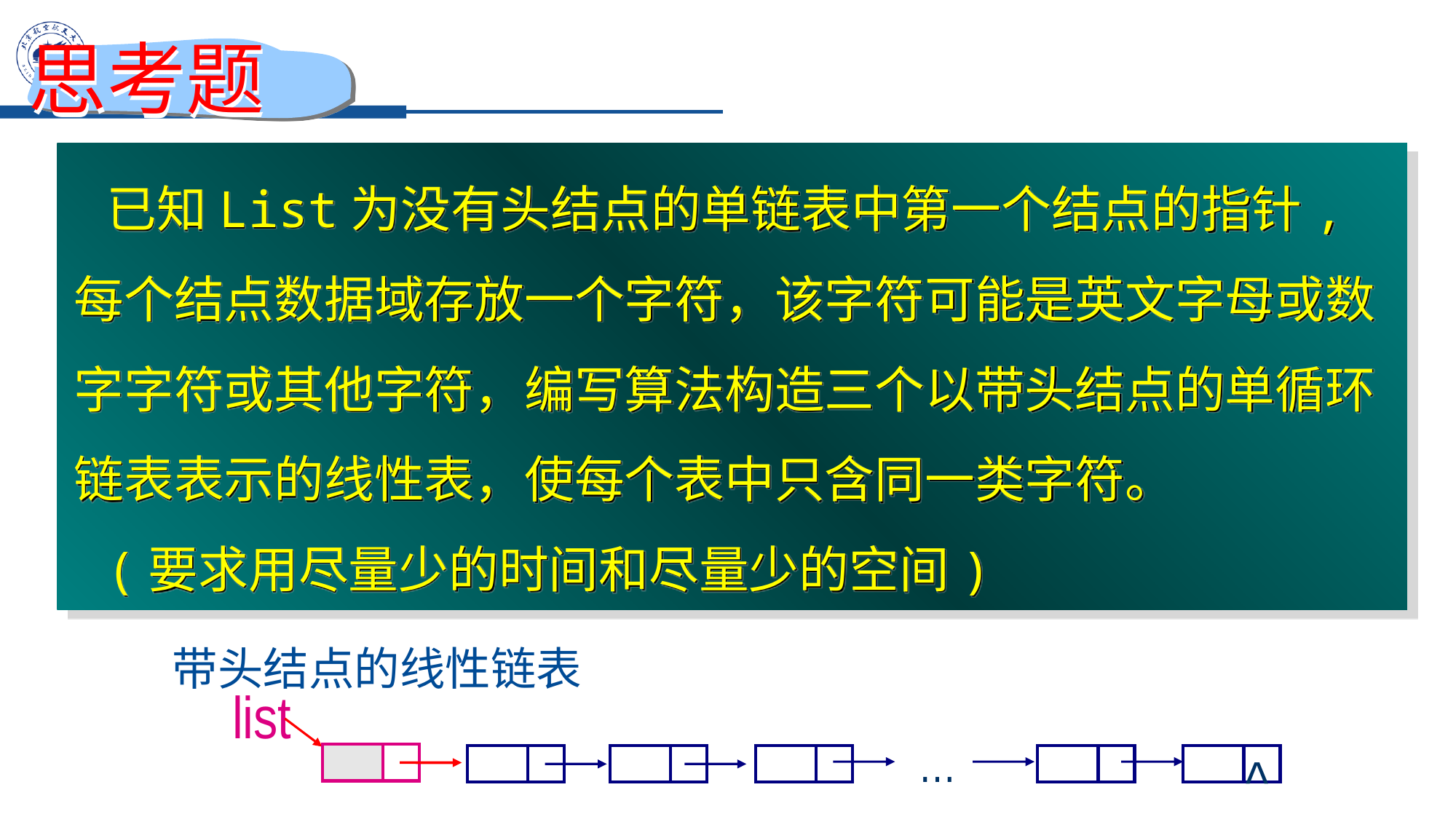

思考题

已知List为没有头结点的单链表中第一个结点的指针,每个结点数据域存放一个字符，该字符可能是英文字母或数字字符或其他字符，编写算法构造三个以带头结点的单循环链表表示的线性表，使每个表中只含同一类字符。
(要求用尽量少的时间和尽量少的空间)

带头结点的线性链表
list

…
^